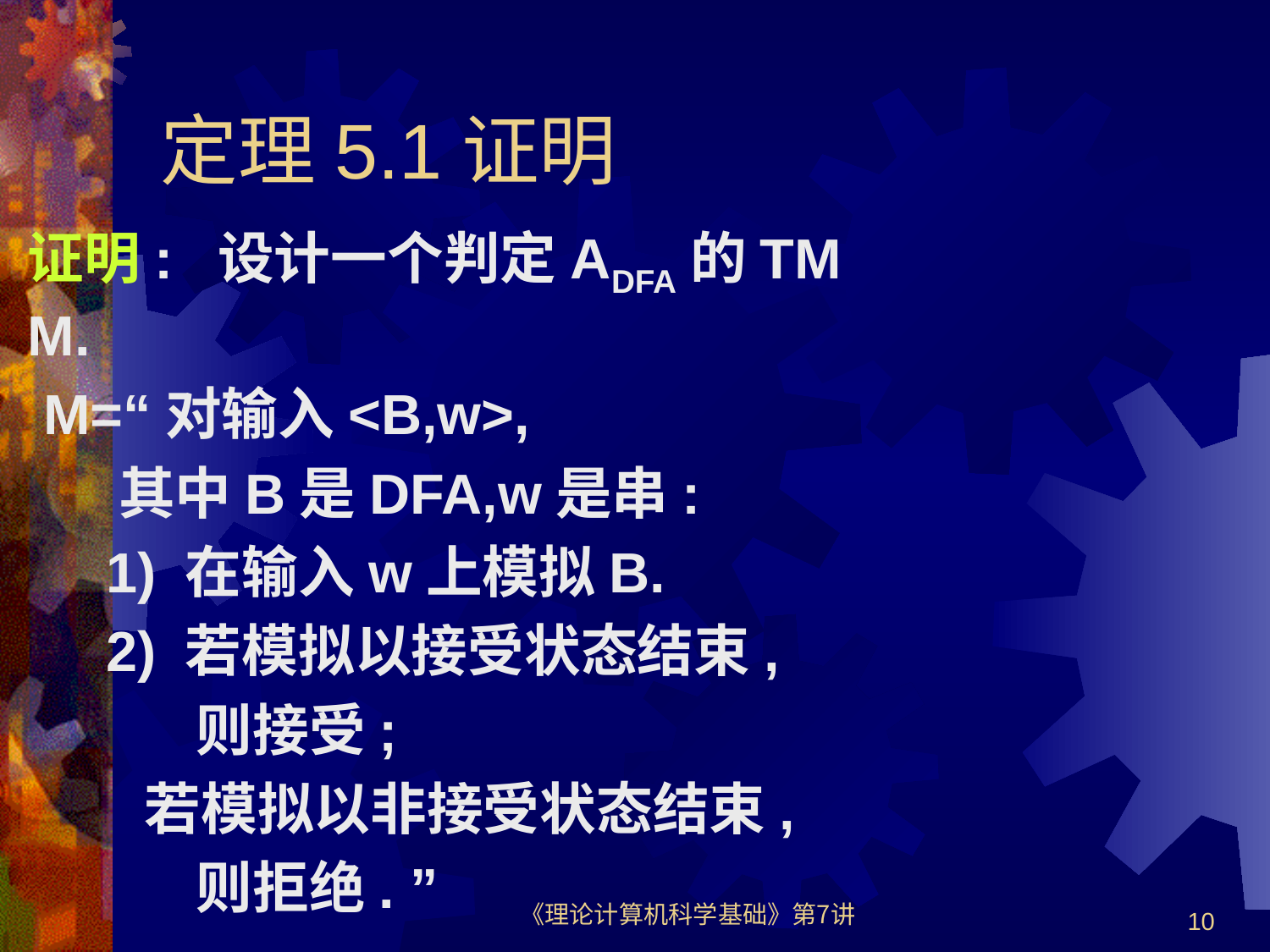

# 定理5.1证明
证明:  设计一个判定ADFA的TM M.
 M=“对输入<B,w>,
      其中B是DFA,w是串:
     1) 在输入w上模拟B.
     2) 若模拟以接受状态结束,
            则接受;
        若模拟以非接受状态结束,
            则拒绝. ”
《理论计算机科学基础》第7讲
10